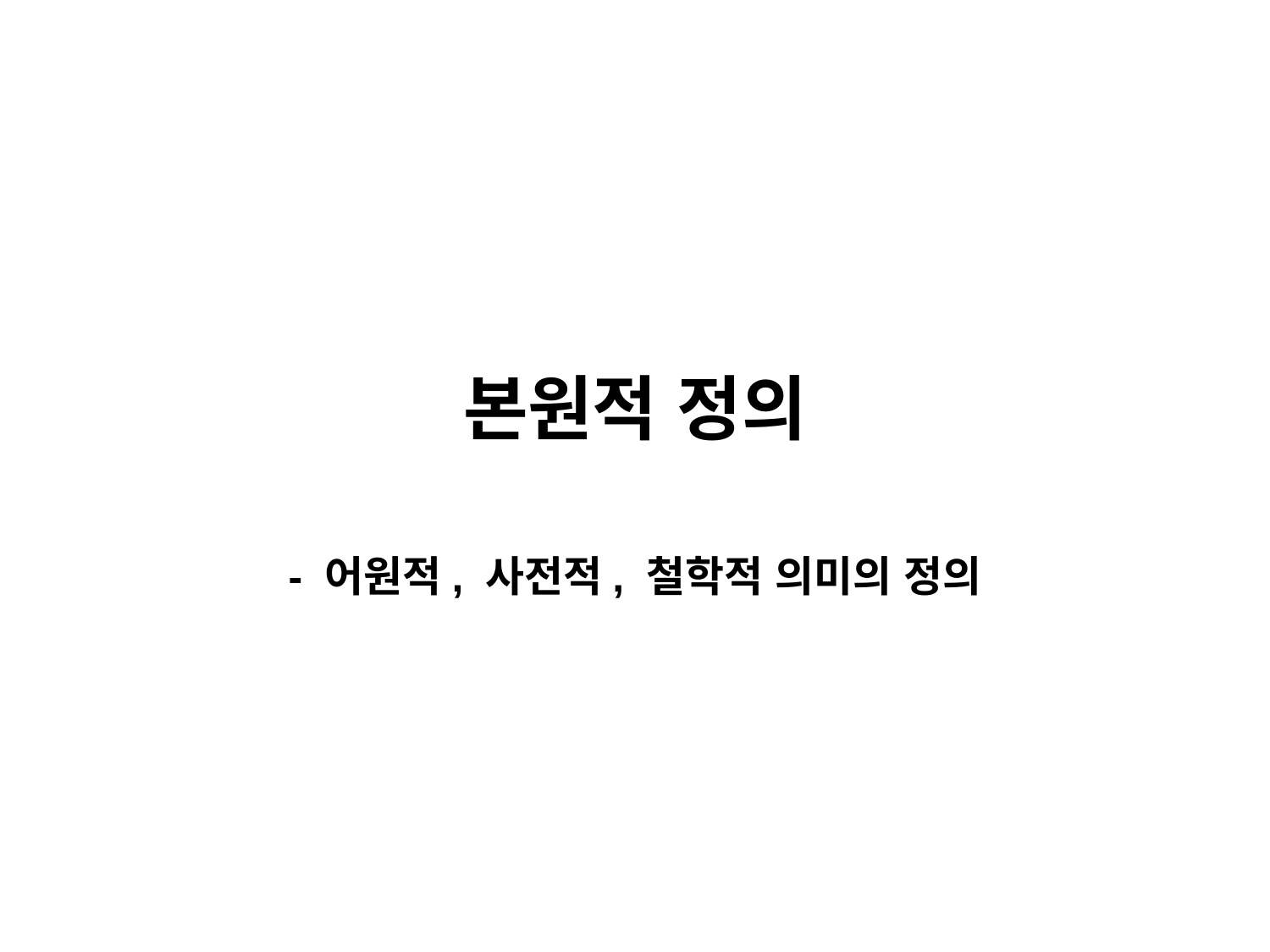

본원적 정의

- 어원적, 사전적, 철학적 의미의 정의